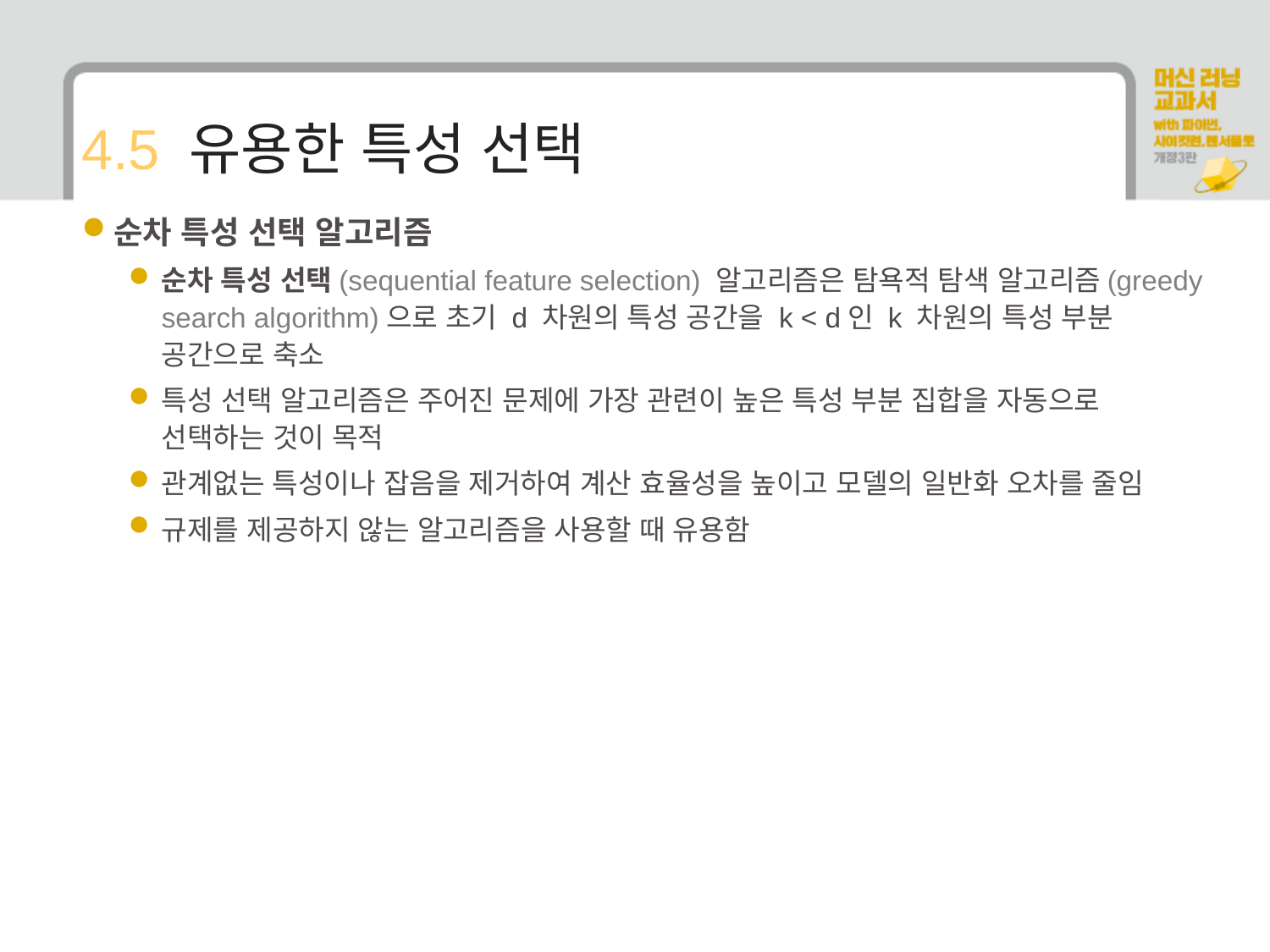

# 4.5 유용한 특성 선택
순차 특성 선택 알고리즘
순차 특성 선택(sequential feature selection) 알고리즘은 탐욕적 탐색 알고리즘(greedy search algorithm)으로 초기 d 차원의 특성 공간을 k < d인 k 차원의 특성 부분 공간으로 축소
특성 선택 알고리즘은 주어진 문제에 가장 관련이 높은 특성 부분 집합을 자동으로 선택하는 것이 목적
관계없는 특성이나 잡음을 제거하여 계산 효율성을 높이고 모델의 일반화 오차를 줄임
규제를 제공하지 않는 알고리즘을 사용할 때 유용함